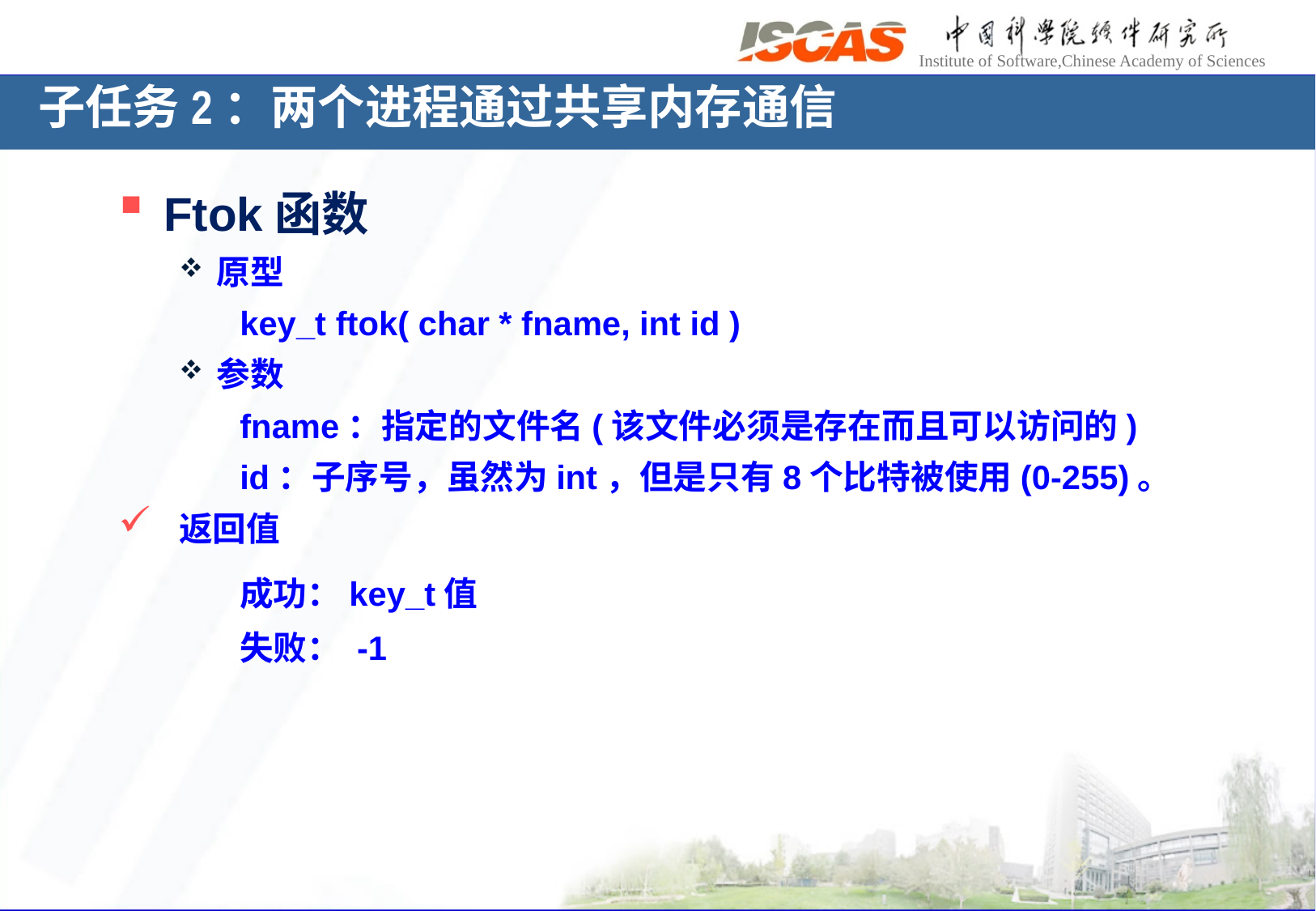

子任务2：两个进程通过共享内存通信
Ftok函数
原型
	key_t ftok( char * fname, int id )
参数
	fname：指定的文件名(该文件必须是存在而且可以访问的)
	id：子序号，虽然为int，但是只有8个比特被使用(0-255)。
返回值
	成功：key_t值
	失败： -1